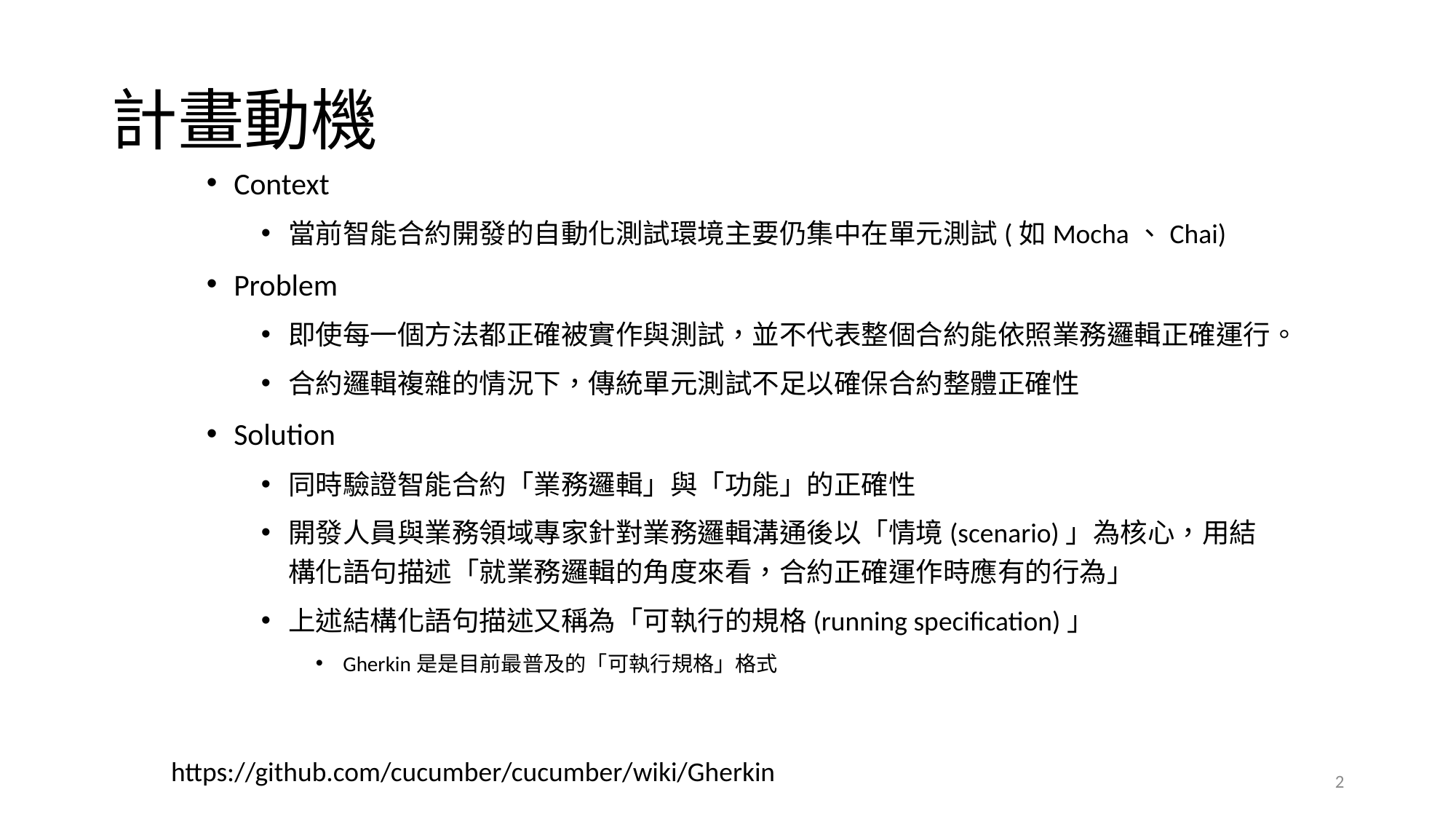

# 計畫動機
Context
當前智能合約開發的自動化測試環境主要仍集中在單元測試(如Mocha、Chai)
Problem
即使每一個方法都正確被實作與測試，並不代表整個合約能依照業務邏輯正確運行。
合約邏輯複雜的情況下，傳統單元測試不足以確保合約整體正確性
Solution
同時驗證智能合約「業務邏輯」與「功能」的正確性
開發人員與業務領域專家針對業務邏輯溝通後以「情境(scenario)」為核心，用結構化語句描述「就業務邏輯的角度來看，合約正確運作時應有的行為」
上述結構化語句描述又稱為「可執行的規格(running specification)」
Gherkin是是目前最普及的「可執行規格」格式

https://github.com/cucumber/cucumber/wiki/Gherkin
2